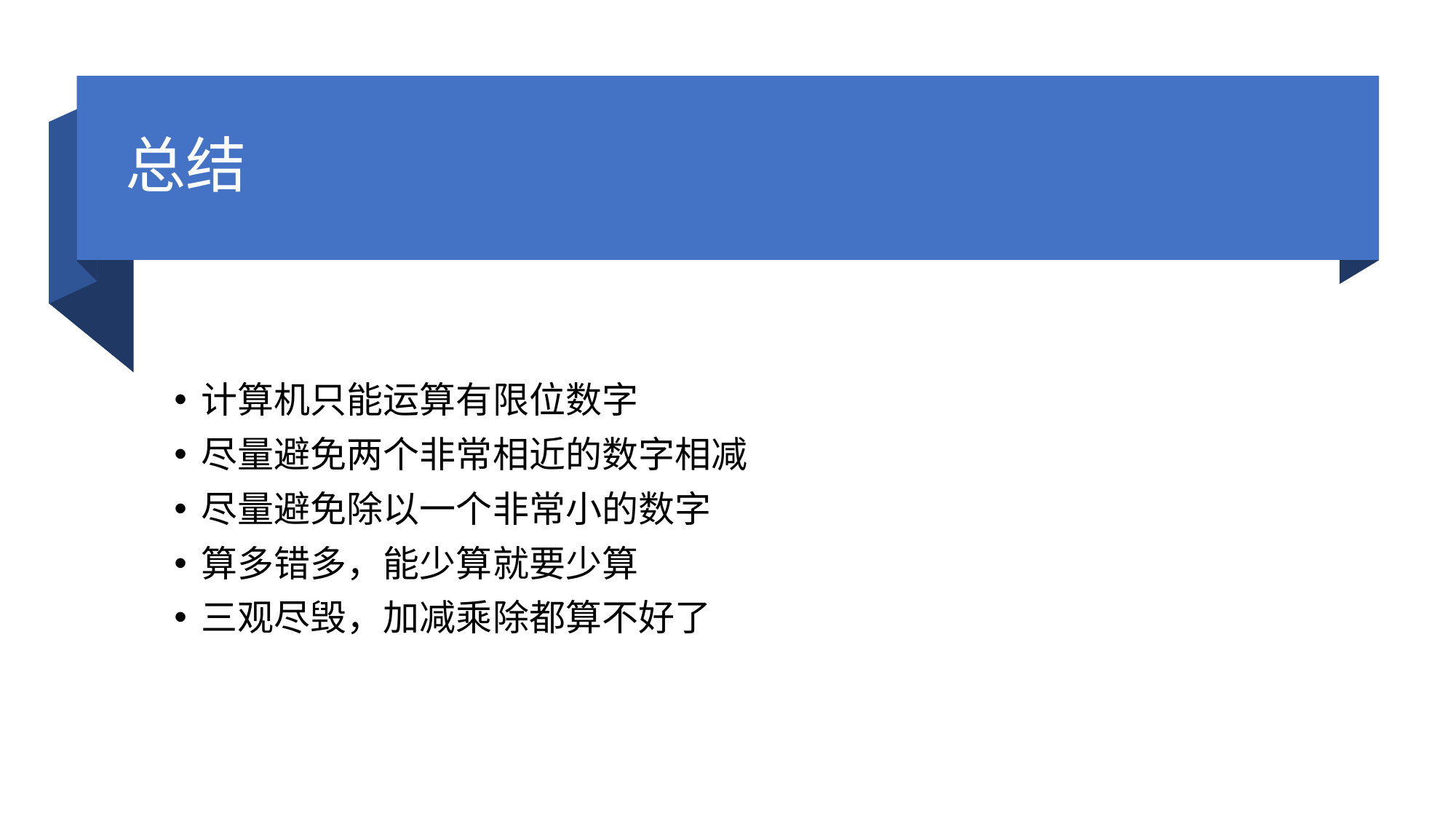

# 总结

计算机只能运算有限位数字
尽量避免两个非常相近的数字相减
尽量避免除以一个非常小的数字
算多错多，能少算就要少算
三观尽毁，加减乘除都算不好了